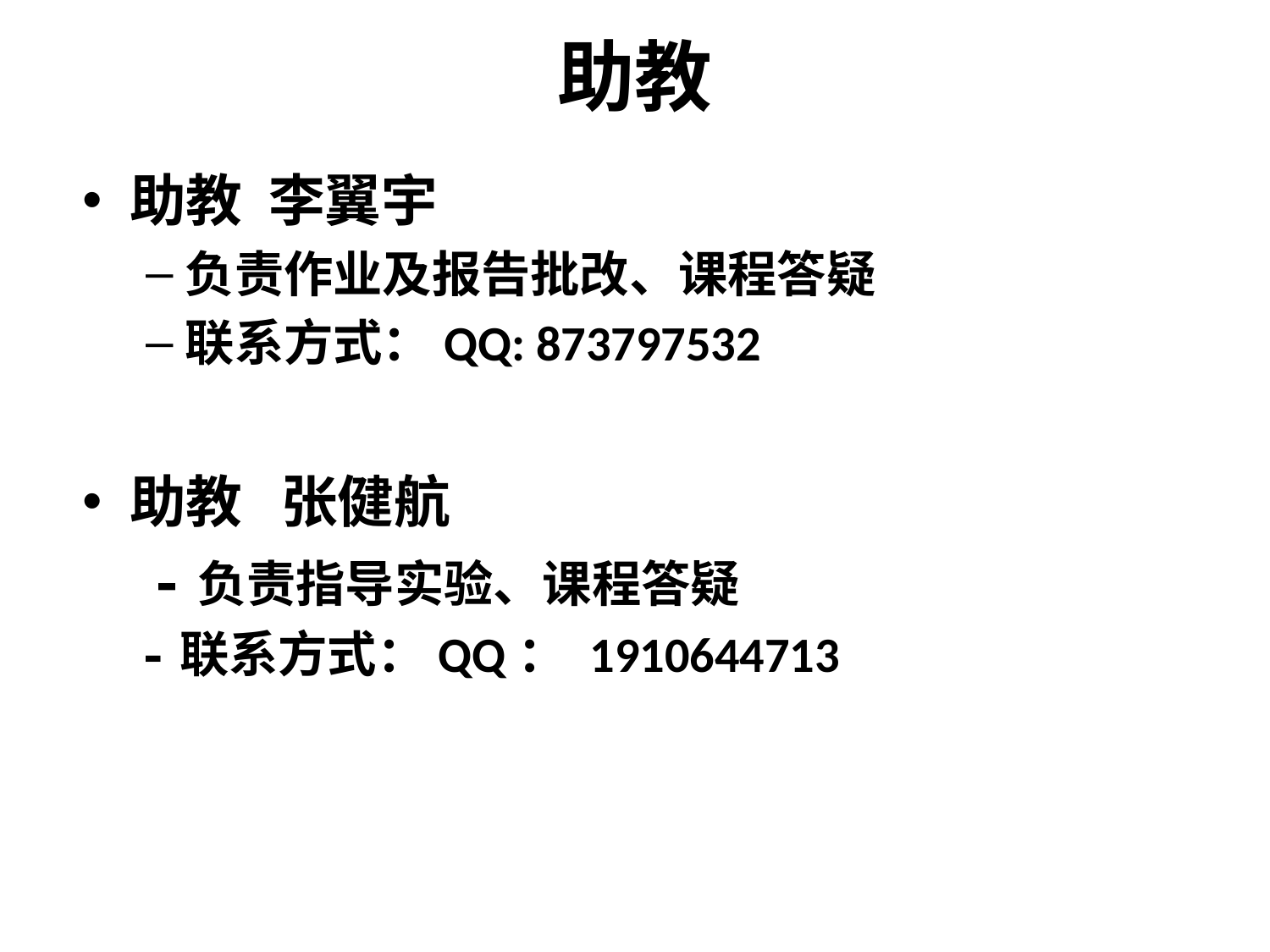

# 助教
助教  李翼宇
负责作业及报告批改、课程答疑
联系方式：QQ: 873797532

助教   张健航
  -负责指导实验、课程答疑
     -联系方式：QQ： 1910644713